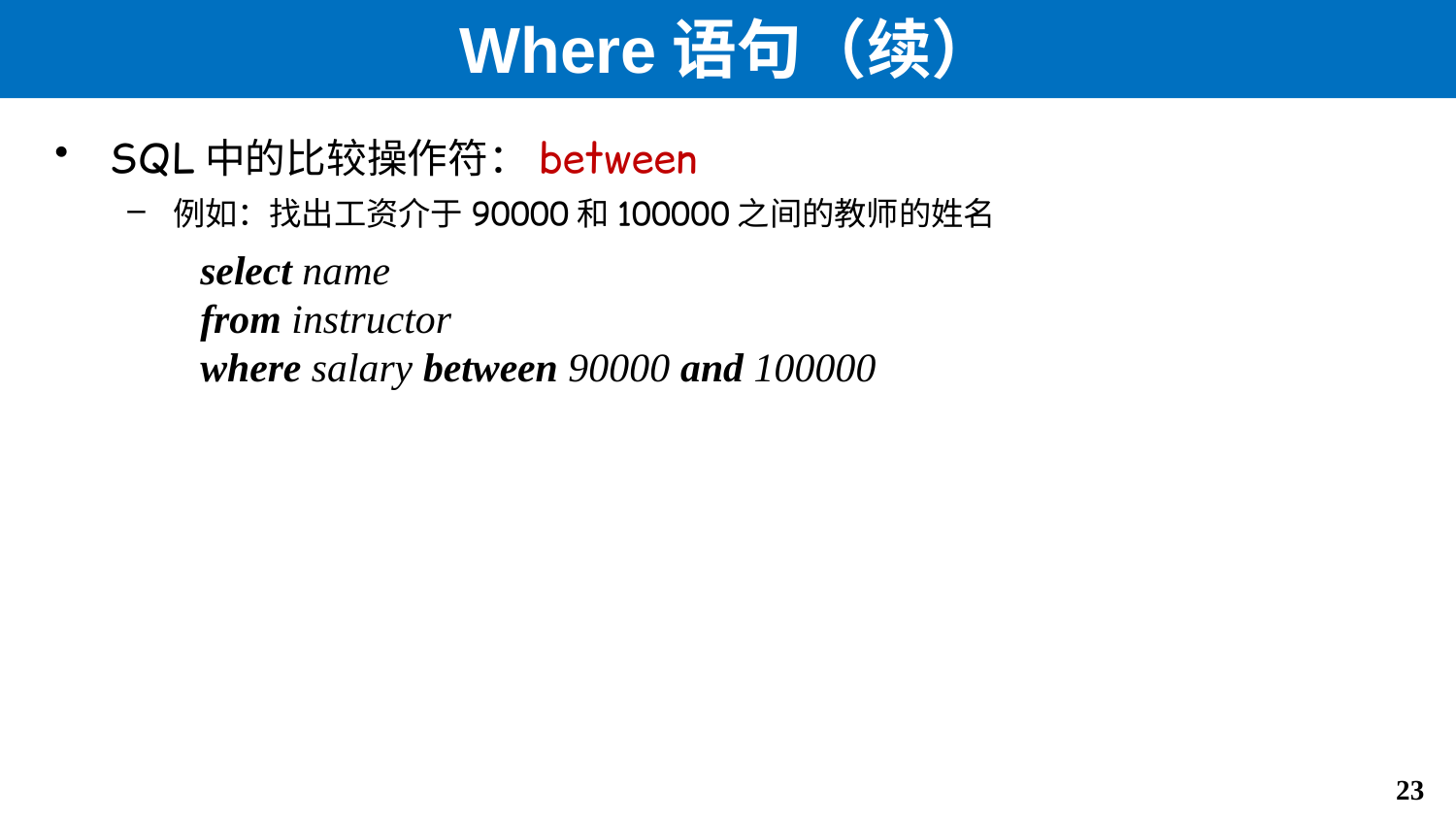

# Where语句（续）
SQL中的比较操作符：between
例如：找出工资介于90000和100000之间的教师的姓名
	select name
	from instructor
	where salary between 90000 and 100000